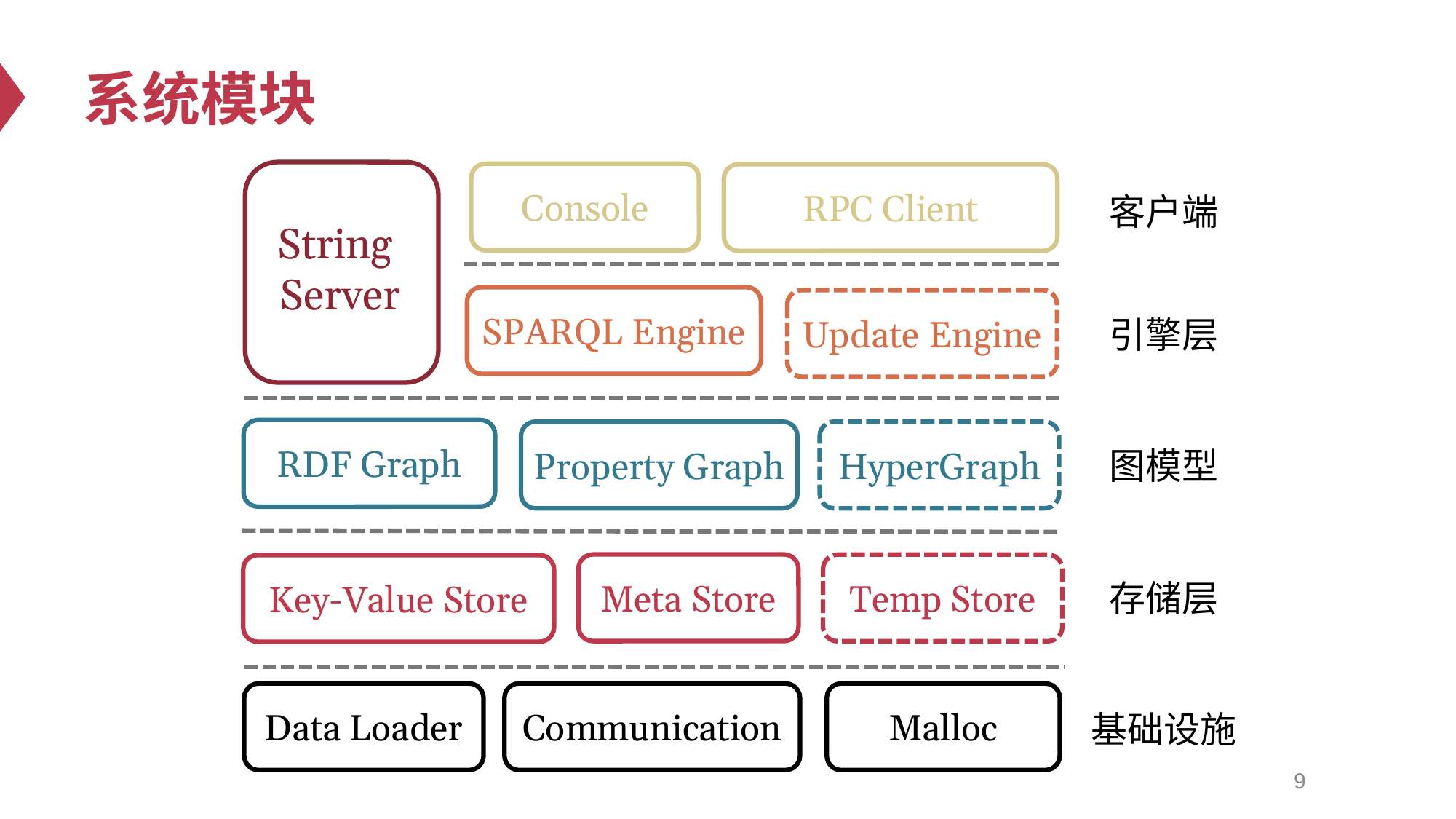

# 系统模块

String
Server

Console

RPC Client
客户端

SPARQL Engine

Update Engine
引擎层

RDF Graph

HyperGraph

Property Graph
图模型

Meta Store

Temp Store

Key-Value Store
存储层

Data Loader

Communication

Malloc
基础设施
9